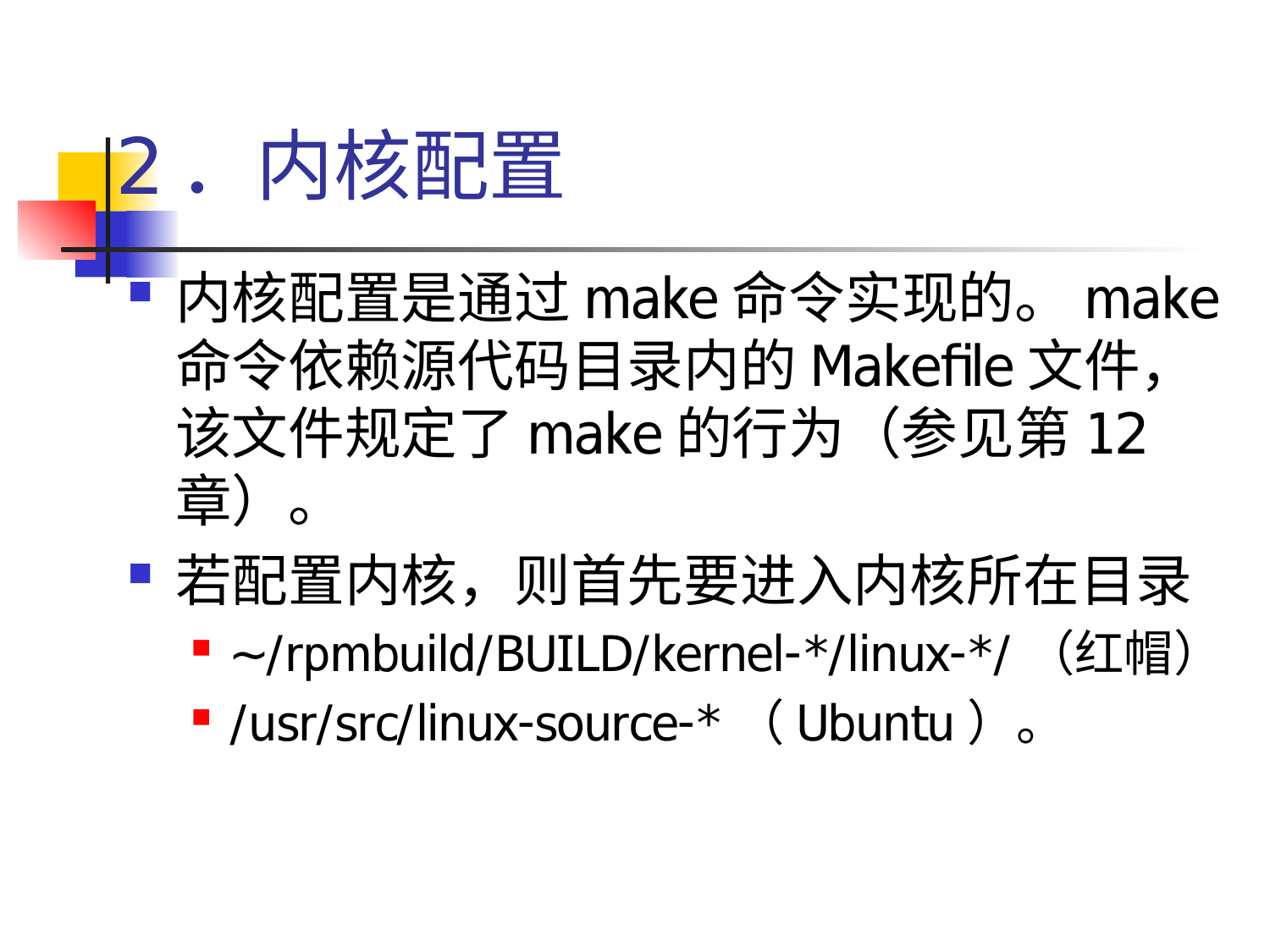

# 2．内核配置
内核配置是通过make命令实现的。make命令依赖源代码目录内的Makefile文件，该文件规定了make的行为（参见第12章）。
若配置内核，则首先要进入内核所在目录
~/rpmbuild/BUILD/kernel-*/linux-*/（红帽）
/usr/src/linux-source-*（Ubuntu）。